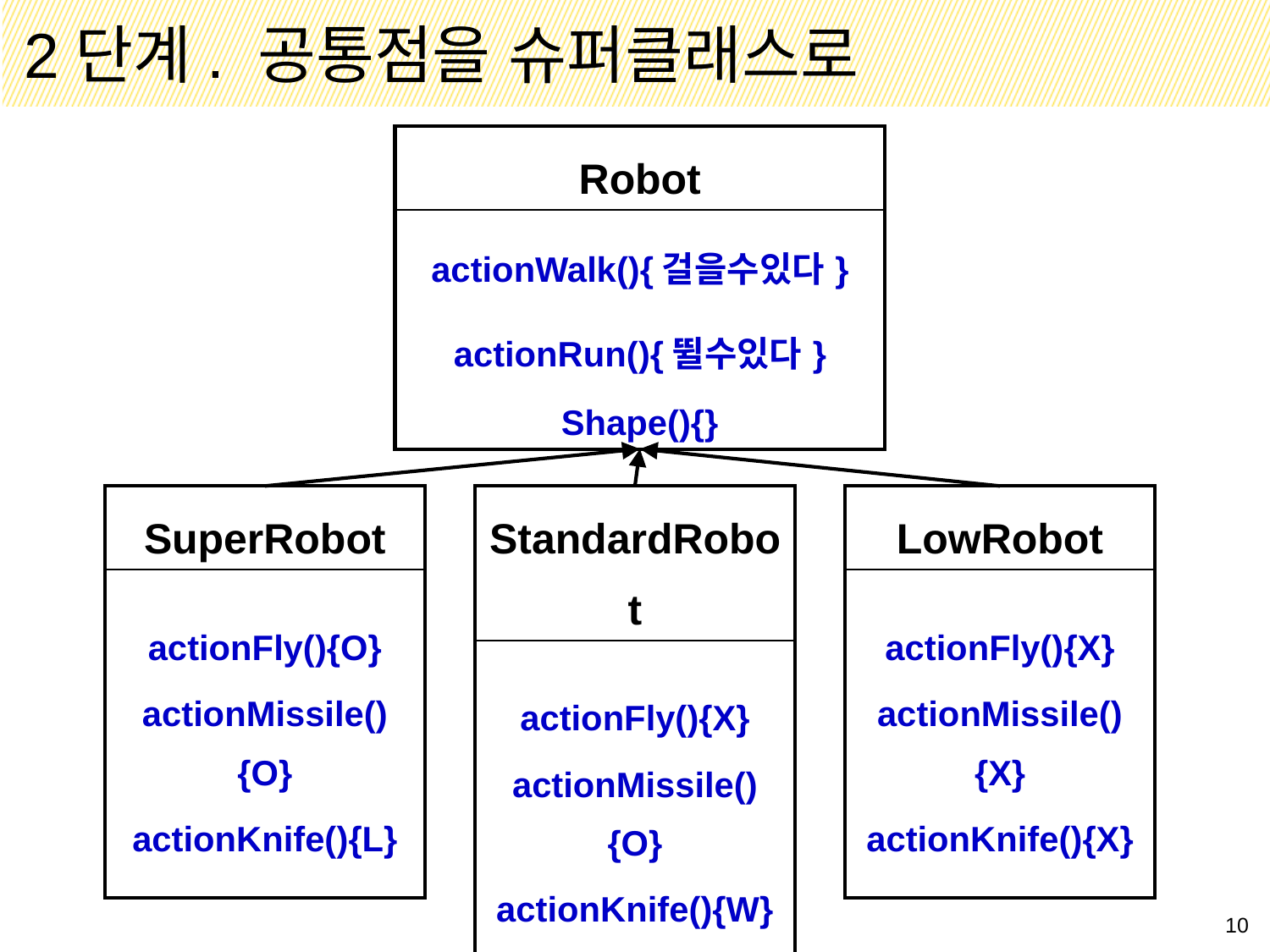

# 2단계. 공통점을 슈퍼클래스로
| Robot |
| --- |
| actionWalk(){걸을수있다} actionRun(){뛸수있다} Shape(){} |
| SuperRobot |
| --- |
| actionFly(){O} actionMissile(){O} actionKnife(){L} |
| StandardRobot |
| --- |
| actionFly(){X} actionMissile(){O} actionKnife(){W} |
| LowRobot |
| --- |
| actionFly(){X} actionMissile(){X} actionKnife(){X} |
10